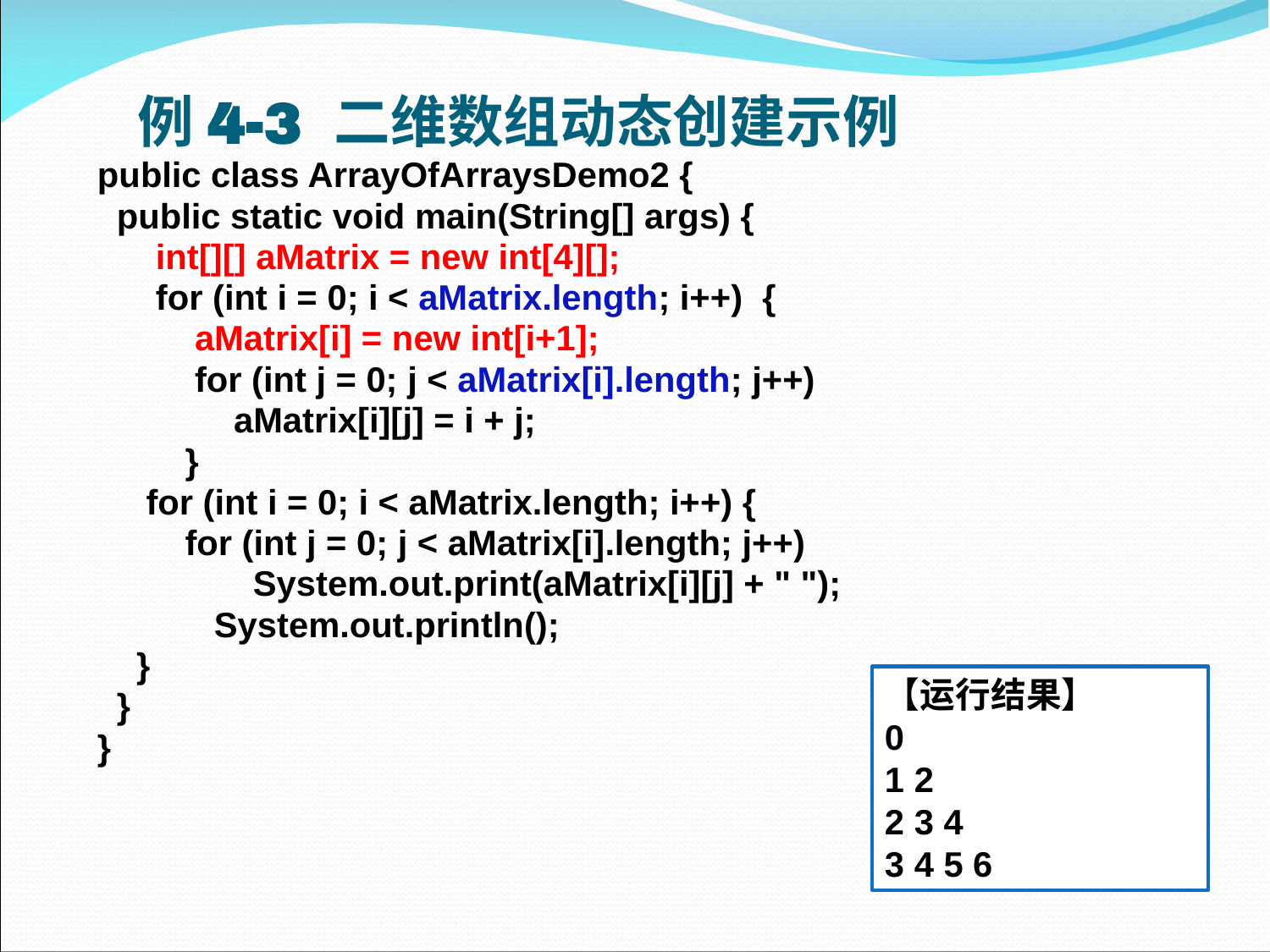

# 例4-3 二维数组动态创建示例
public class ArrayOfArraysDemo2 {
  public static void main(String[] args) {
      int[][] aMatrix = new int[4][];
      for (int i = 0; i < aMatrix.length; i++)  {
          aMatrix[i] = new int[i+1];
          for (int j = 0; j < aMatrix[i].length; j++)
              aMatrix[i][j] = i + j;
         }
     for (int i = 0; i < aMatrix.length; i++) {
         for (int j = 0; j < aMatrix[i].length; j++)
                System.out.print(aMatrix[i][j] + " ");
            System.out.println();
    }
  }
}
【运行结果】
0
1 2
2 3 4
3 4 5 6